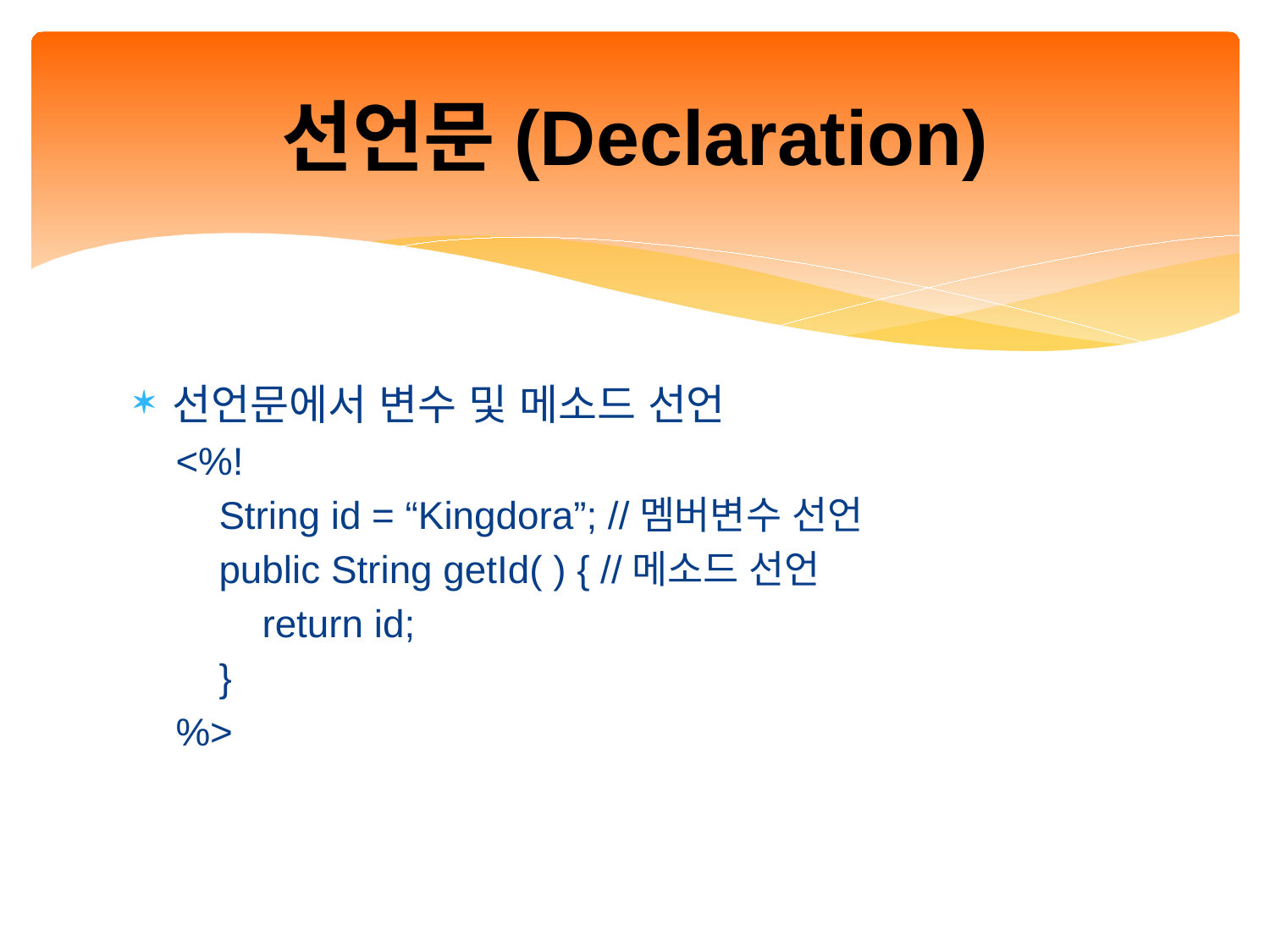

# 선언문(Declaration)
선언문에서 변수 및 메소드 선언
<%!
    String id = “Kingdora”; //멤버변수 선언
    public String getId( ) { //메소드 선언
        return id;
    }
%>